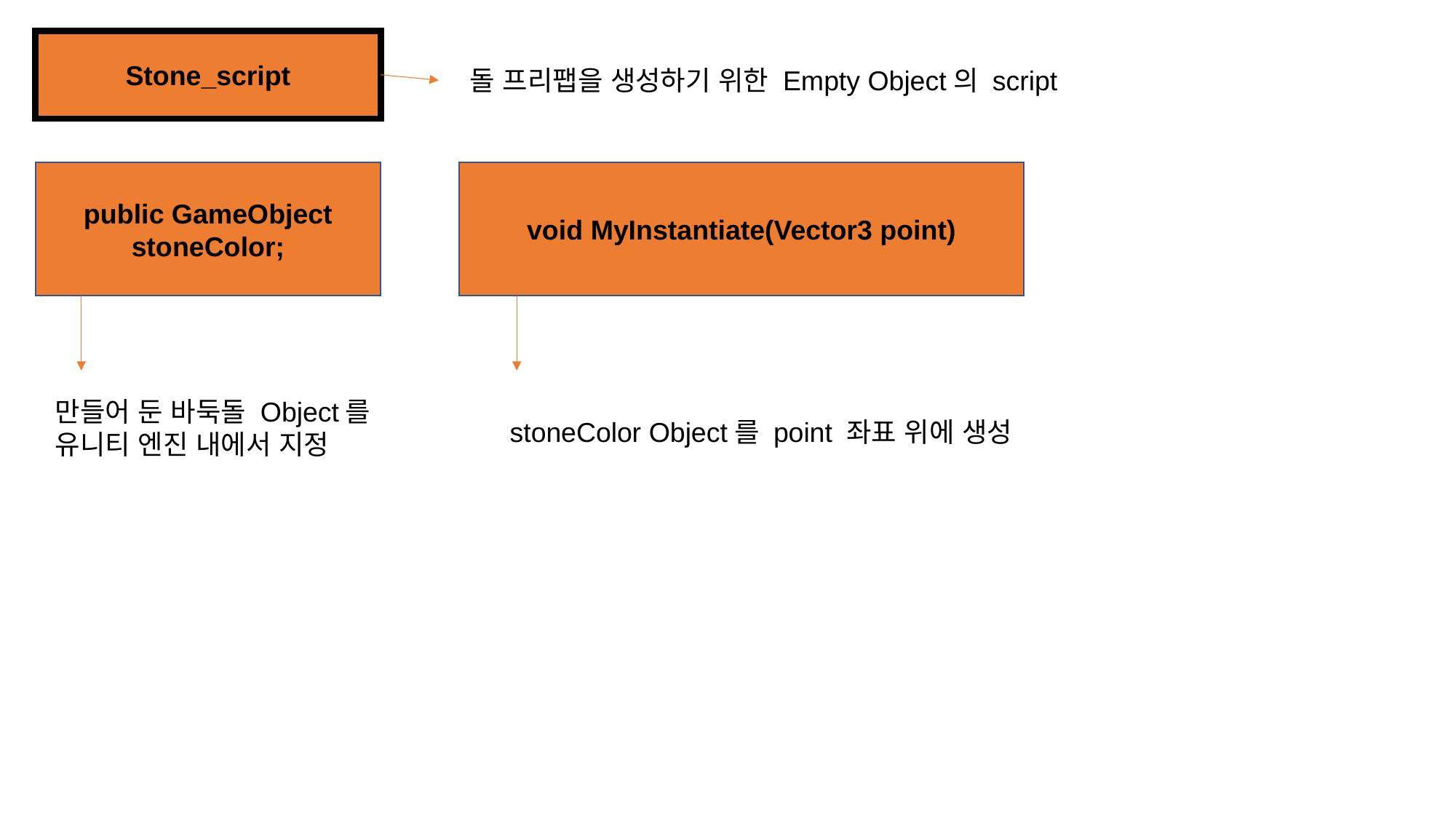

Stone_script
돌 프리팹을 생성하기 위한 Empty Object의 script
public GameObject stoneColor;
void MyInstantiate(Vector3 point)
만들어 둔 바둑돌 Object를
유니티 엔진 내에서 지정
stoneColor Object를 point 좌표 위에 생성